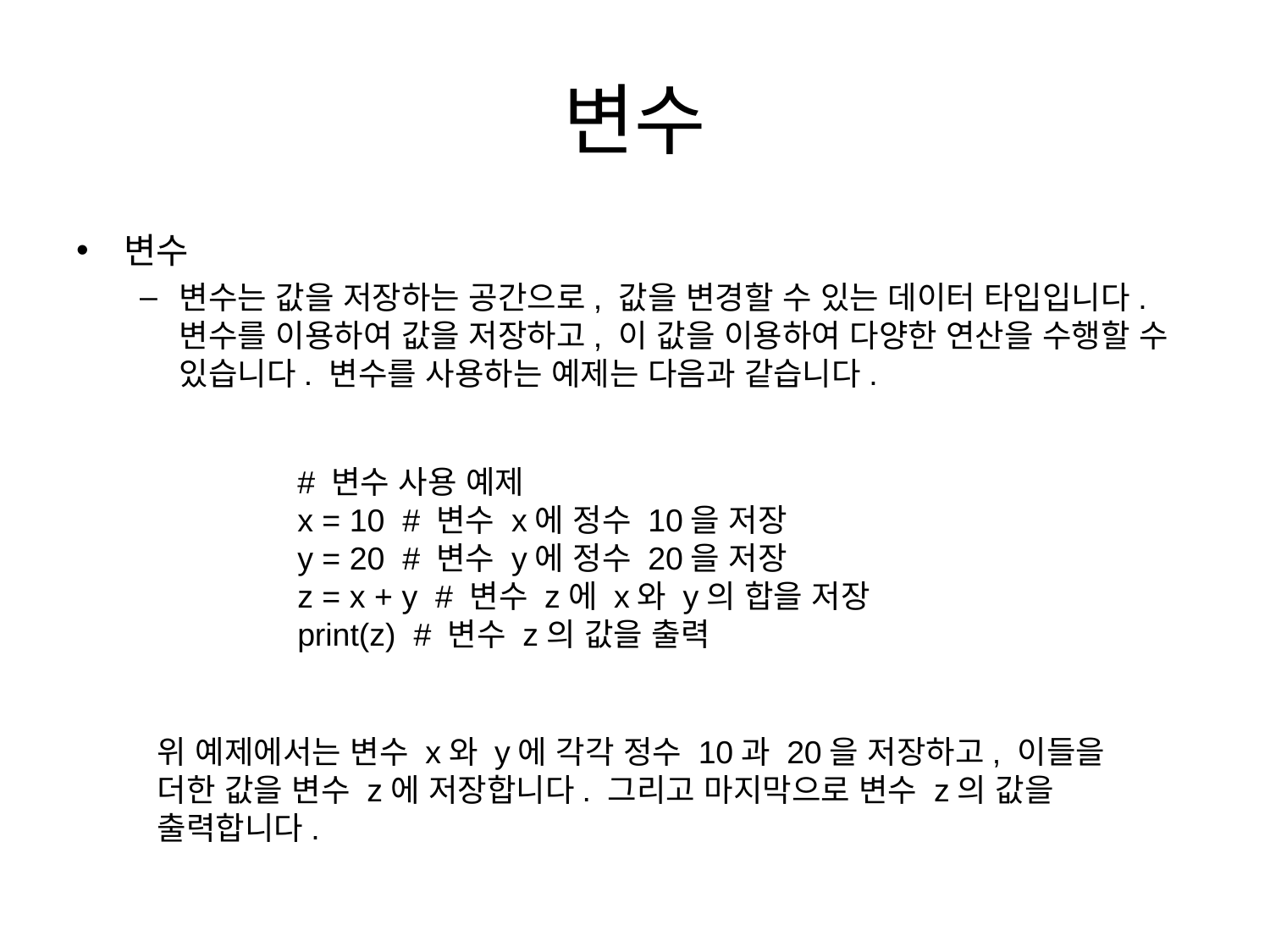

# 변수
변수
변수는 값을 저장하는 공간으로, 값을 변경할 수 있는 데이터 타입입니다. 변수를 이용하여 값을 저장하고, 이 값을 이용하여 다양한 연산을 수행할 수 있습니다. 변수를 사용하는 예제는 다음과 같습니다.

# 변수 사용 예제
x = 10  # 변수 x에 정수 10을 저장
y = 20  # 변수 y에 정수 20을 저장
z = x + y  # 변수 z에 x와 y의 합을 저장
print(z)  # 변수 z의 값을 출력
위 예제에서는 변수 x와 y에 각각 정수 10과 20을 저장하고, 이들을 더한 값을 변수 z에 저장합니다. 그리고 마지막으로 변수 z의 값을 출력합니다.